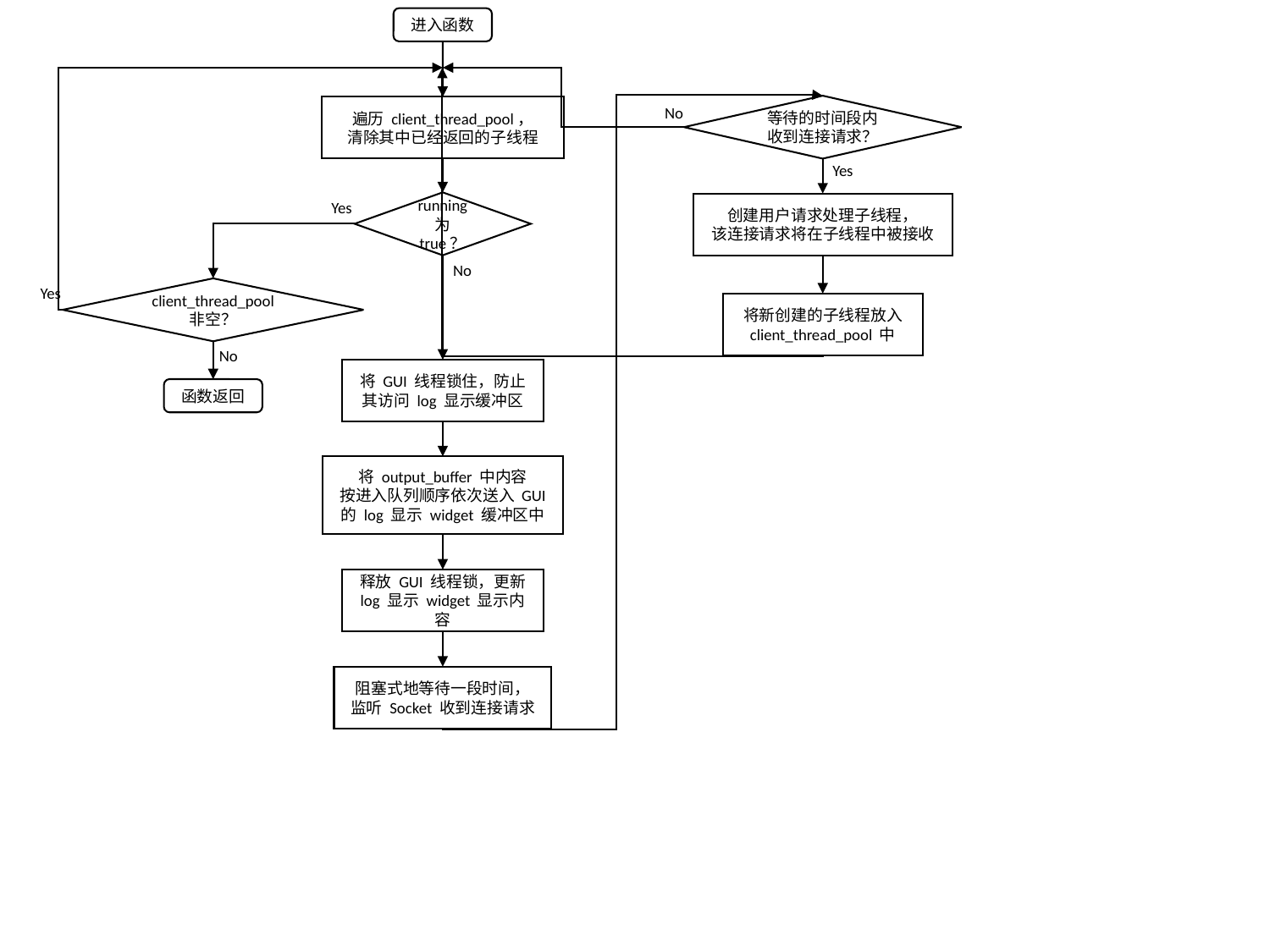

进入函数
等待的时间段内
收到连接请求？
No
遍历 client_thread_pool，
清除其中已经返回的子线程
Yes
Yes
running
为 true？
创建用户请求处理子线程，
该连接请求将在子线程中被接收
No
Yes
client_thread_pool
非空？
将新创建的子线程放入
client_thread_pool 中
No
将 GUI 线程锁住，防止其访问 log 显示缓冲区
函数返回
将 output_buffer 中内容
按进入队列顺序依次送入 GUI
的 log 显示 widget 缓冲区中
释放 GUI 线程锁，更新
log 显示 widget 显示内容
阻塞式地等待一段时间，
监听 Socket 收到连接请求